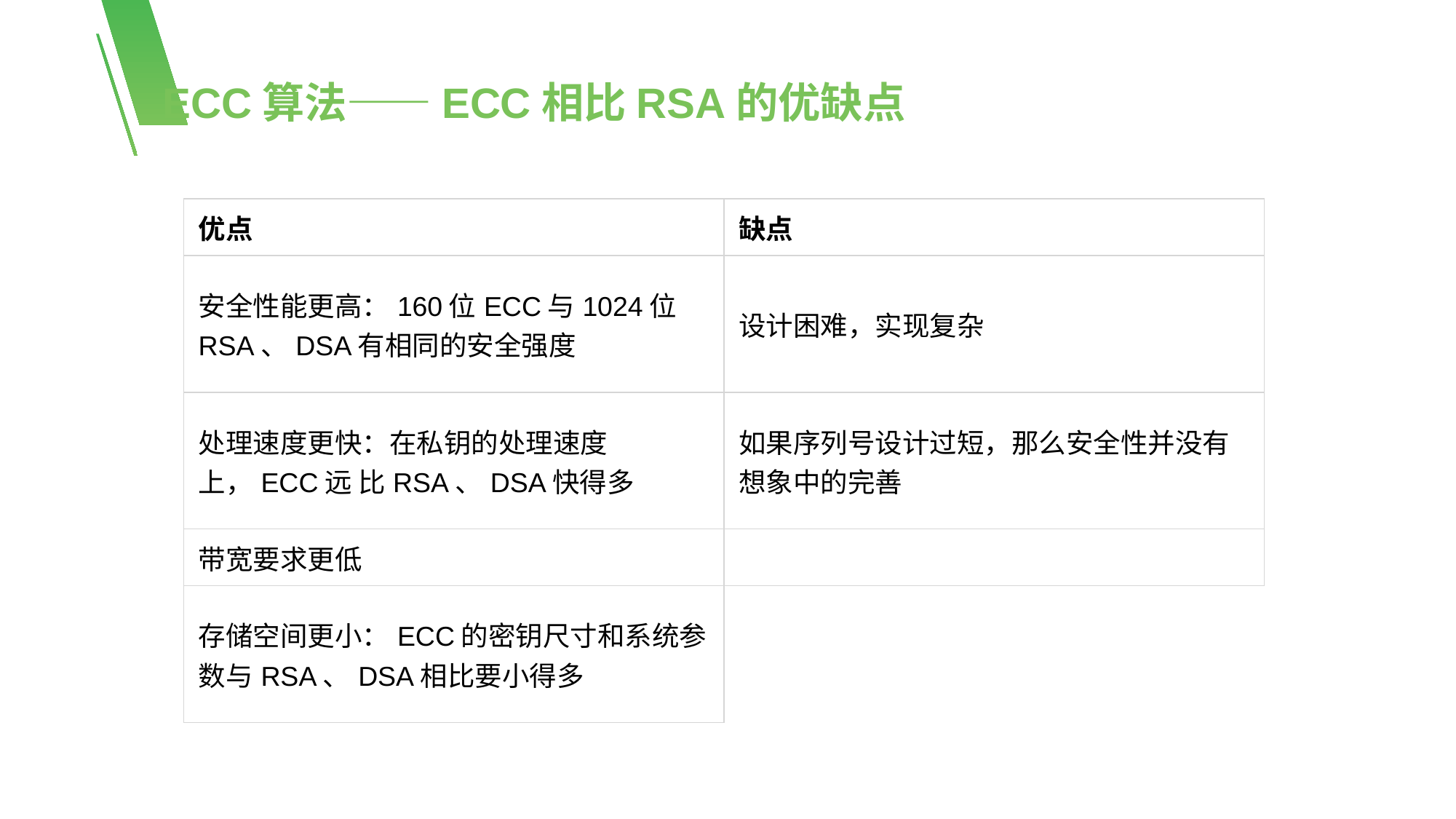

ECC算法——ECC相比RSA的优缺点
| 优点 | 缺点 |
| --- | --- |
| 安全性能更高：160位ECC与1024位RSA、DSA有相同的安全强度 | 设计困难，实现复杂 |
| 处理速度更快：在私钥的处理速度上，ECC远 比RSA、DSA快得多 | 如果序列号设计过短，那么安全性并没有想象中的完善 |
| 带宽要求更低 |  |
| 存储空间更小：ECC的密钥尺寸和系统参数与RSA、DSA相比要小得多 |  |